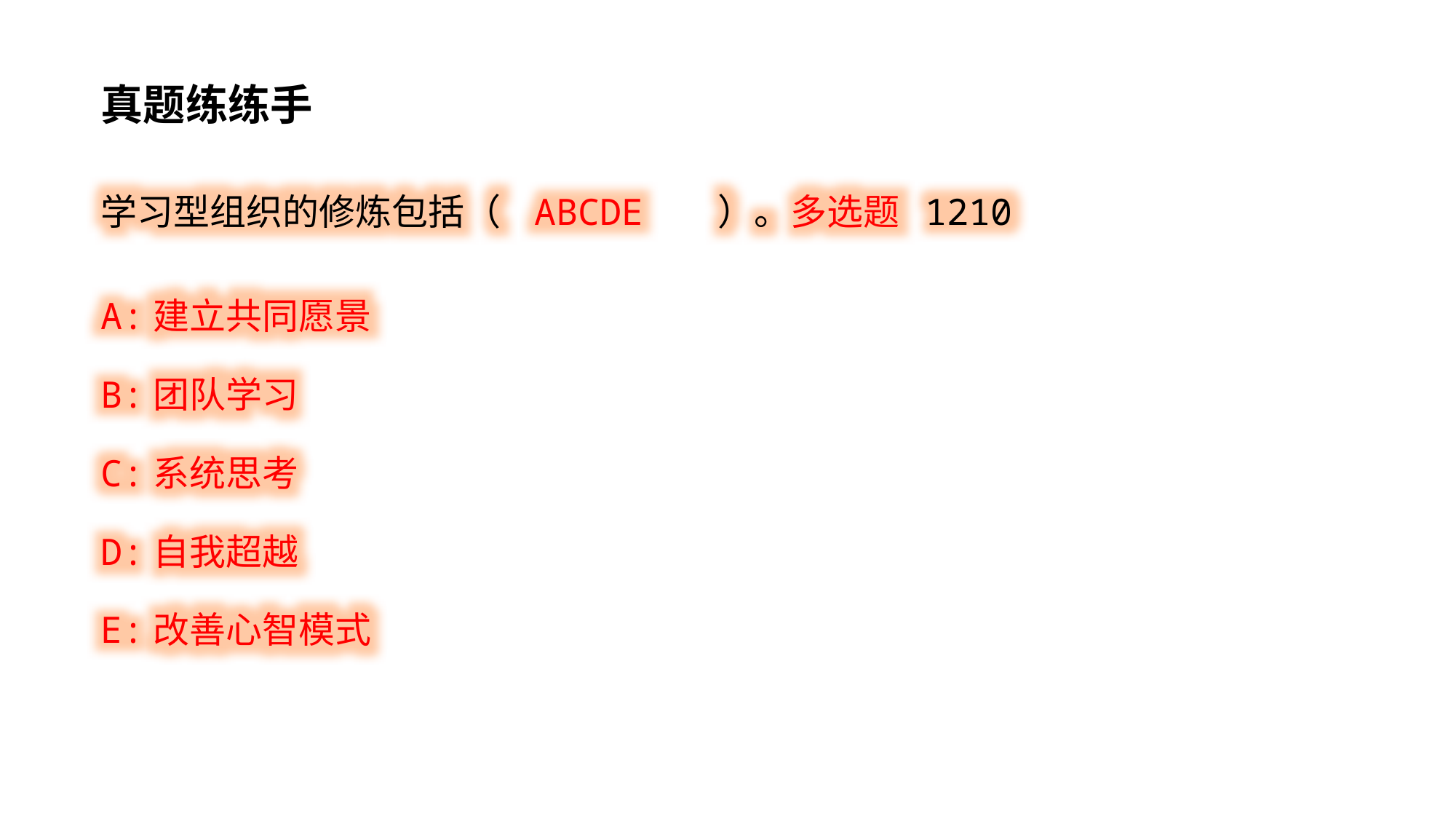

真题练练手
学习型组织的修炼包括（   ABCDE   ）。多选题  1210

A:建立共同愿景

B:团队学习

C:系统思考

D:自我超越

E:改善心智模式